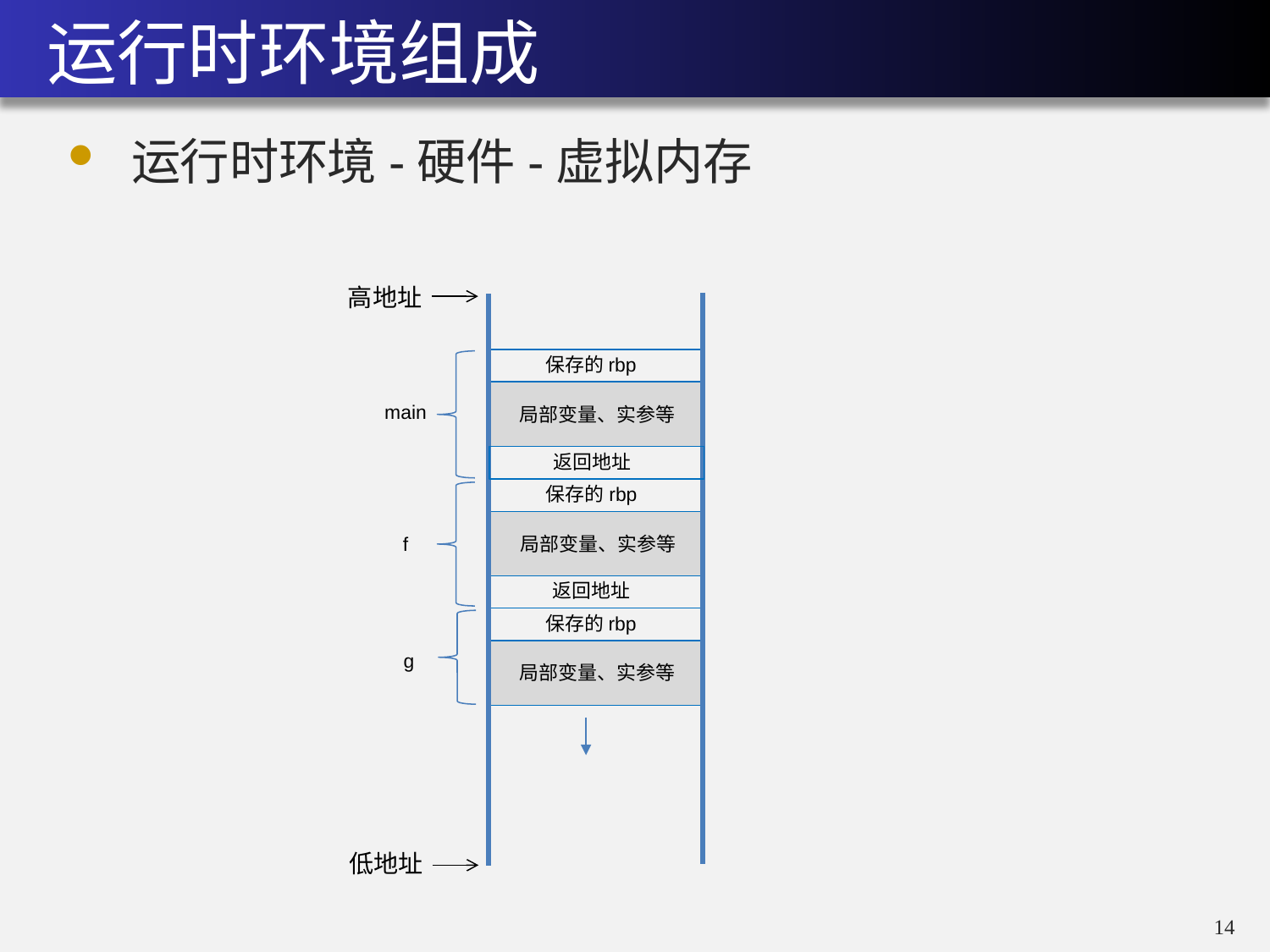

# 运行时环境组成
运行时环境-硬件-虚拟内存
高地址

保存的rbp

main

局部变量、实参等

返回地址

保存的rbp

f
局部变量、实参等

返回地址

保存的rbp

g
局部变量、实参等
低地址
14